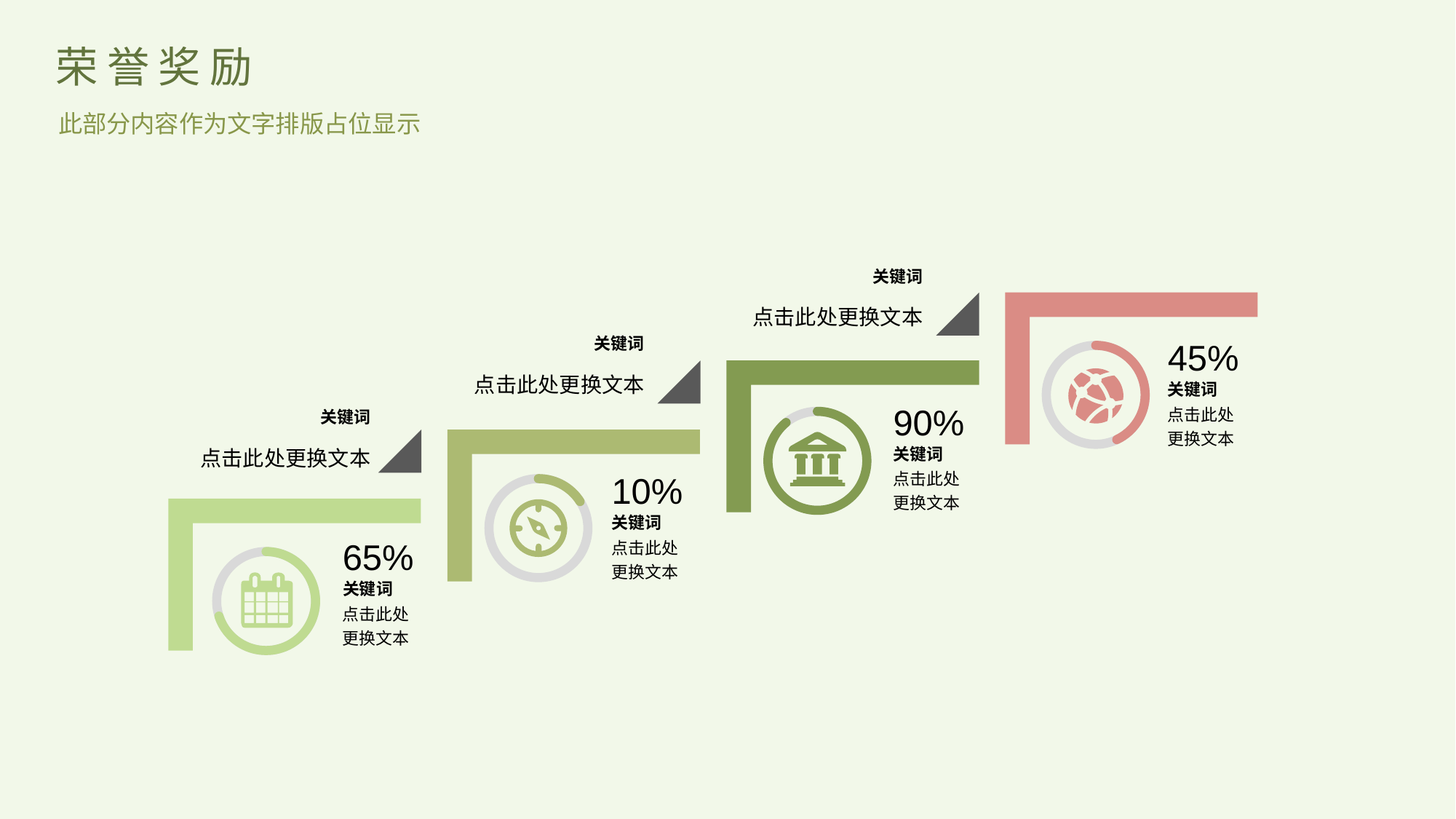

荣誉奖励
此部分内容作为文字排版占位显示

关键词
点击此处更换文本

关键词
点击此处更换文本
45%
关键词
点击此处更换文本

90%
关键词
点击此处更换文本
关键词
点击此处更换文本

10%
关键词
点击此处更换文本

65%
关键词
点击此处更换文本